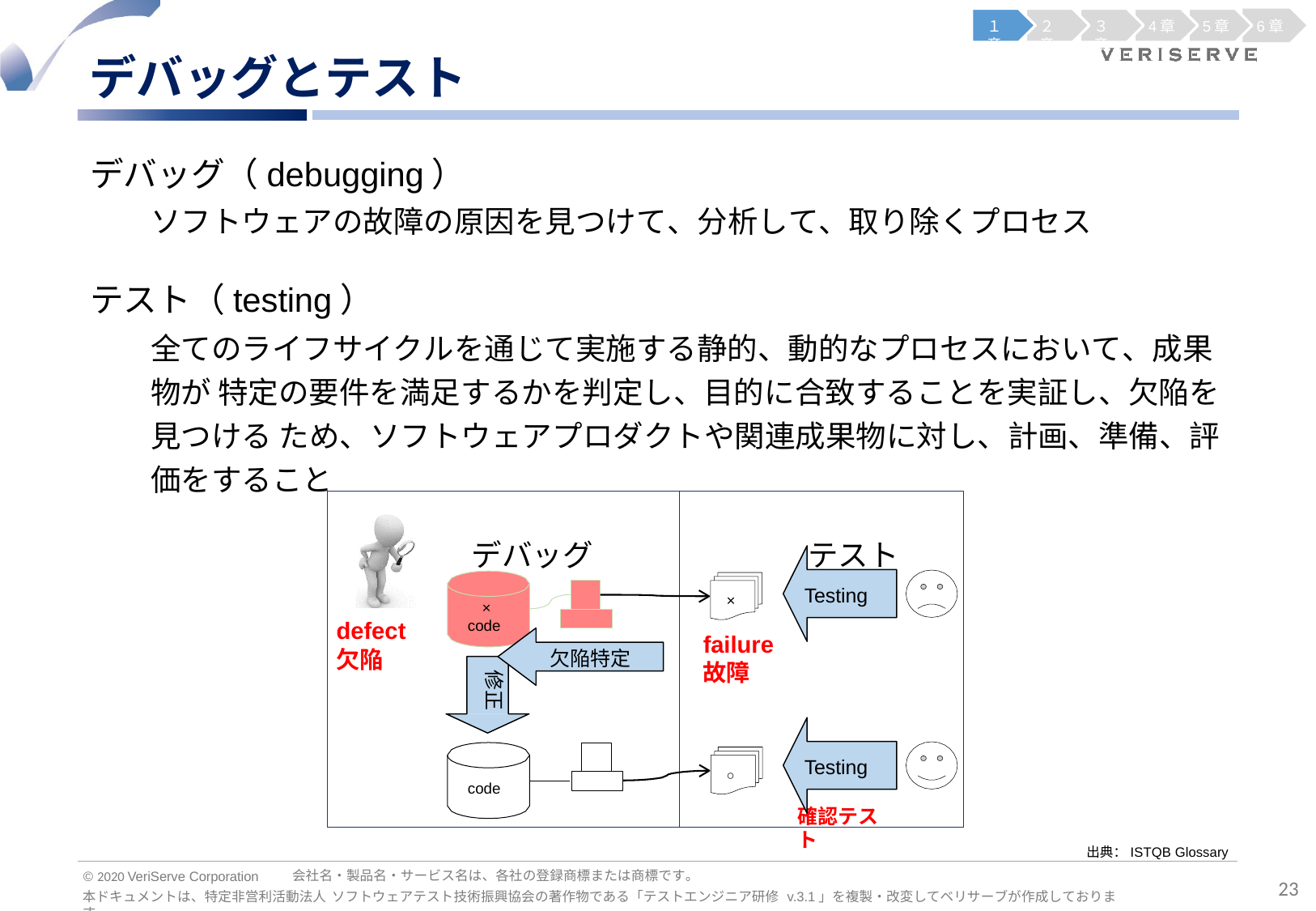

１章
２章
３章
4章
5章
6章
デバッグとテスト

デバッグ（debugging）
ソフトウェアの故障の原因を見つけて、分析して、取り除くプロセス

テスト（testing）
全てのライフサイクルを通じて実施する静的、動的なプロセスにおいて、成果物が 特定の要件を満足するかを判定し、目的に合致することを実証し、欠陥を見つける ため、ソフトウェアプロダクトや関連成果物に対し、計画、準備、評価をすること

デバッグ	テスト

Testing

×

×

defect
code
failure
故障

欠陥
欠陥特定

修正

Testing

○

code

確認テスト
出典：ISTQB Glossary
会社名・製品名・サービス名は、各社の登録商標または商標です。
© 2020 VeriServe Corporation
23
本ドキュメントは、特定非営利活動法人 ソフトウェアテスト技術振興協会の著作物である「テストエンジニア研修 v.3.1」を複製・改変してベリサーブが作成しております。